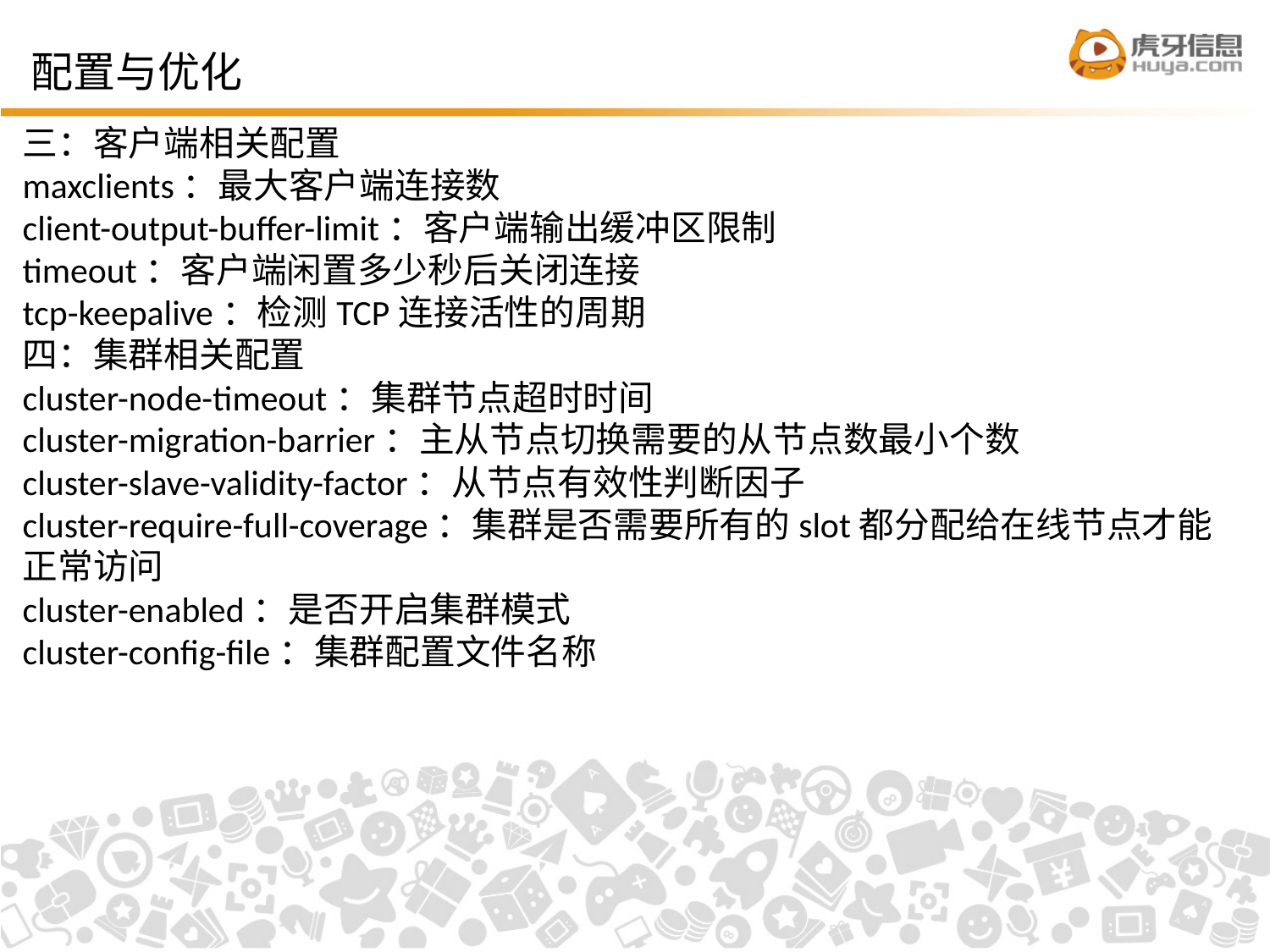

配置与优化
三：客户端相关配置
maxclients：最大客户端连接数
client-output-buffer-limit：客户端输出缓冲区限制
timeout：客户端闲置多少秒后关闭连接
tcp-keepalive：检测TCP连接活性的周期
四：集群相关配置
cluster-node-timeout：集群节点超时时间
cluster-migration-barrier：主从节点切换需要的从节点数最小个数
cluster-slave-validity-factor：从节点有效性判断因子
cluster-require-full-coverage：集群是否需要所有的slot都分配给在线节点才能正常访问
cluster-enabled：是否开启集群模式
cluster-config-file：集群配置文件名称